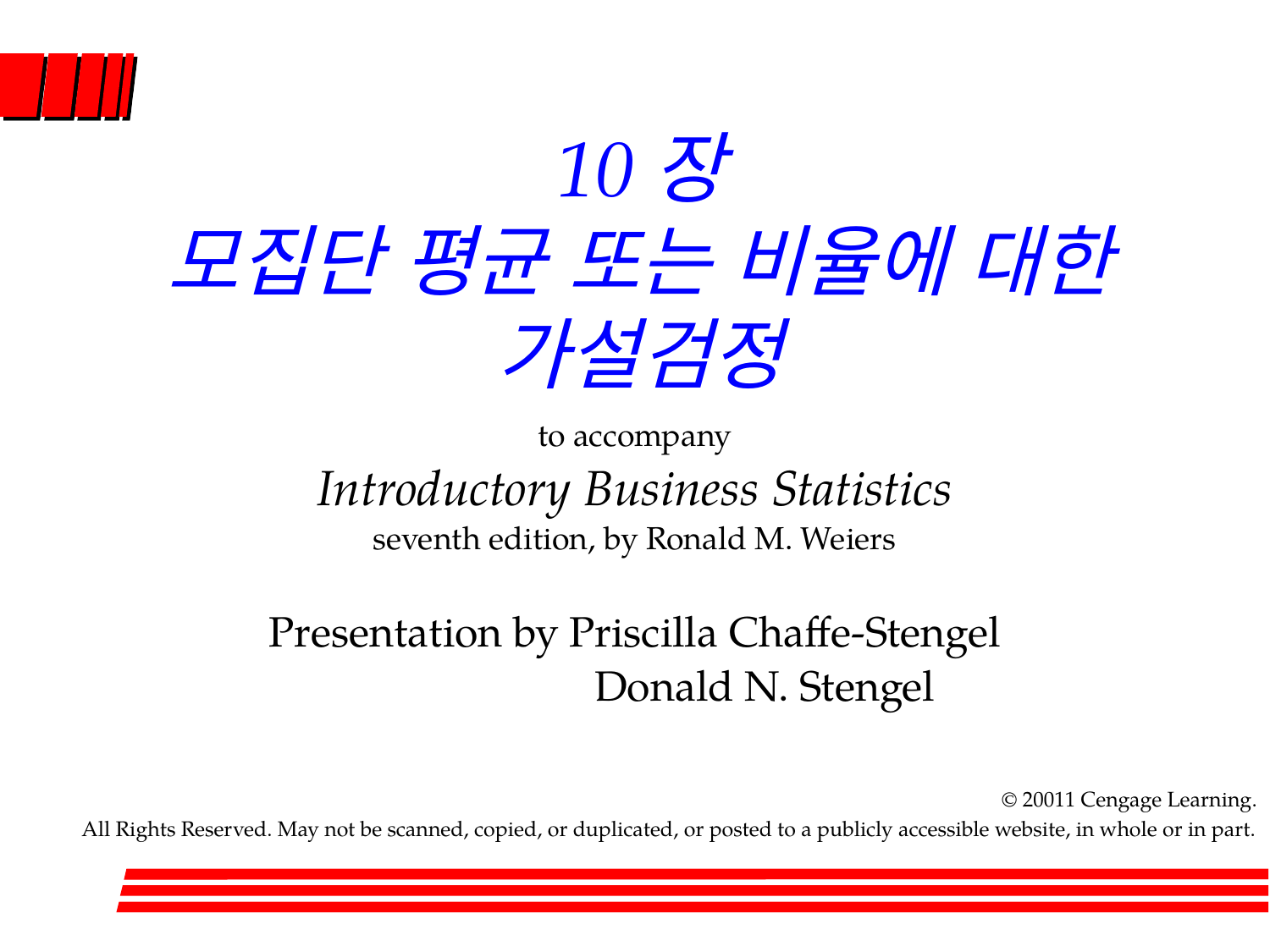

# 10장 모집단 평균 또는 비율에 대한 가설검정
to accompany
Introductory Business Statistics
seventh edition, by Ronald M. Weiers

Presentation by Priscilla Chaffe-Stengel
		        Donald N. Stengel

		           © 20011 Cengage Learning.
All Rights Reserved. May not be scanned, copied, or duplicated, or posted to a publicly accessible website, in whole or in part.